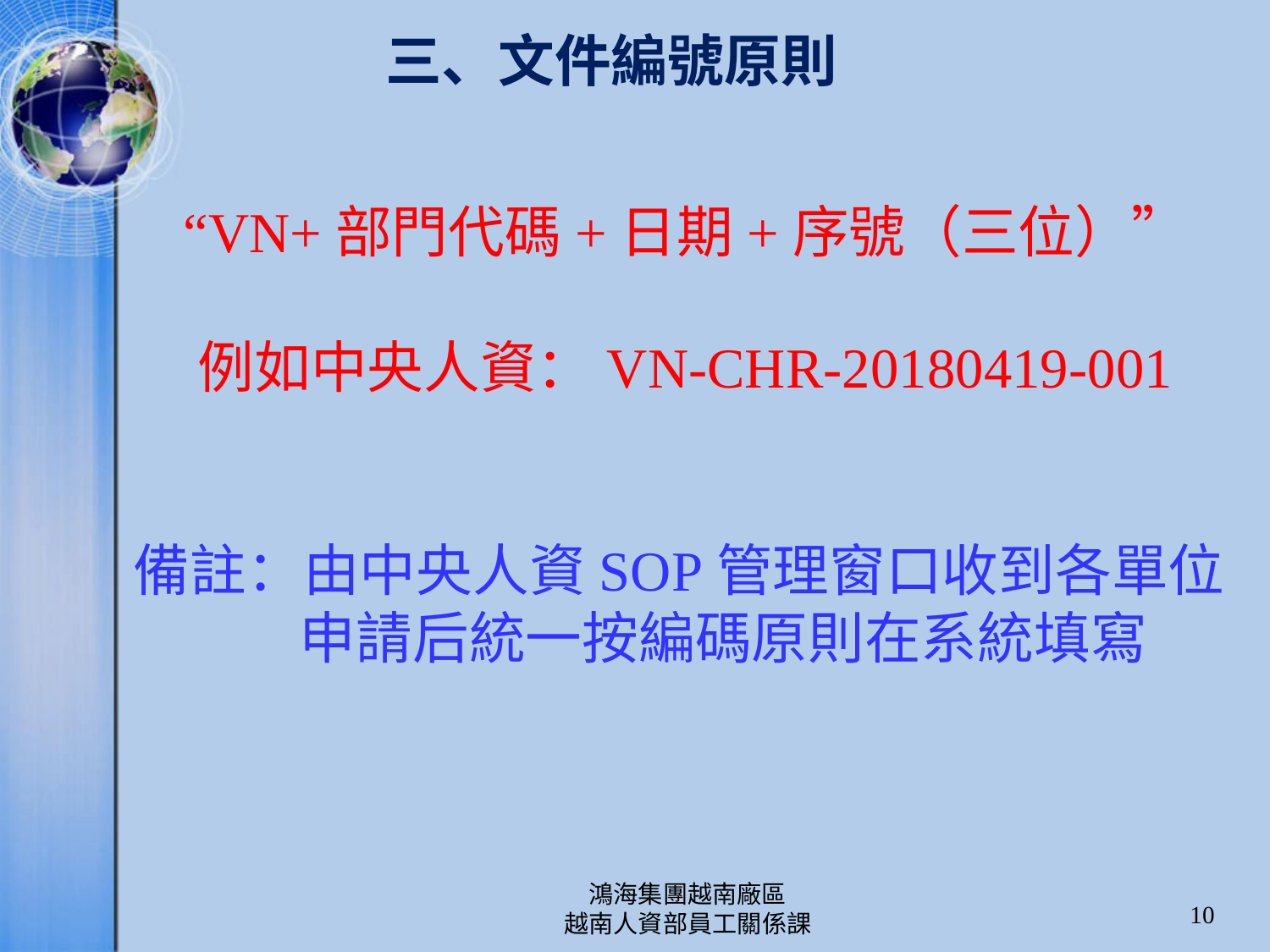

# 三、文件編號原則
“VN+部門代碼+日期+序號（三位）”

例如中央人資：VN-CHR-20180419-001

備註：由中央人資SOP管理窗口收到各單位
            申請后統一按編碼原則在系統填寫

鴻海集團越南廠區
越南人資部員工關係課
10